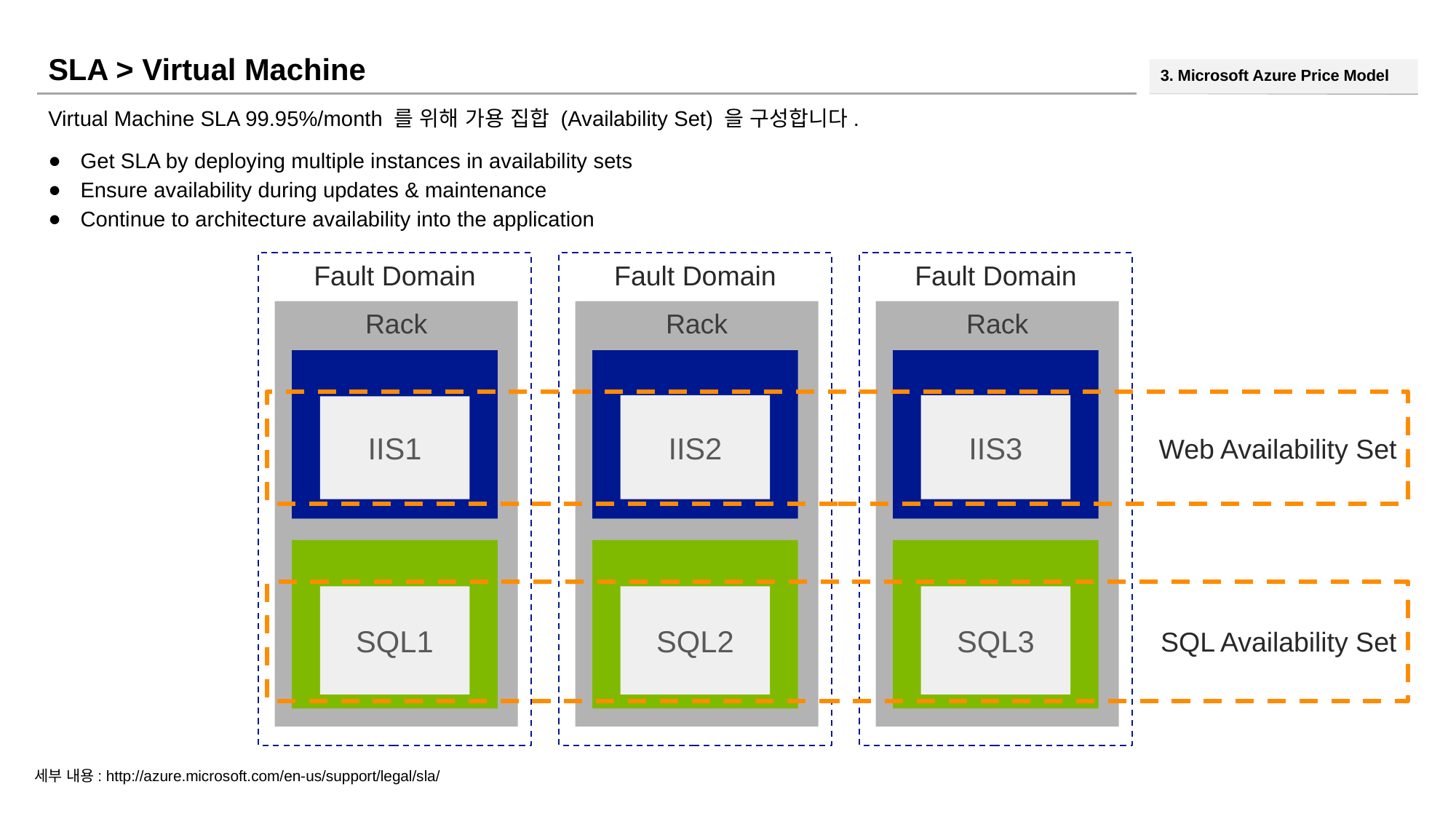

# SLA > Virtual Machine
3. Microsoft Azure Price Model
Virtual Machine SLA 99.95%/month 를 위해 가용 집합 (Availability Set) 을 구성합니다.
Get SLA by deploying multiple instances in availability sets
Ensure availability during updates & maintenance
Continue to architecture availability into the application

Fault Domain
Fault Domain
Fault Domain
Rack
Rack
Rack
Virtual Machine
Virtual Machine
Virtual Machine
Web Availability Set
IIS2
IIS3
IIS1
Virtual Machine
Virtual Machine
Virtual Machine
SQL Availability Set
SQL1
SQL2
SQL3
세부 내용: http://azure.microsoft.com/en-us/support/legal/sla/